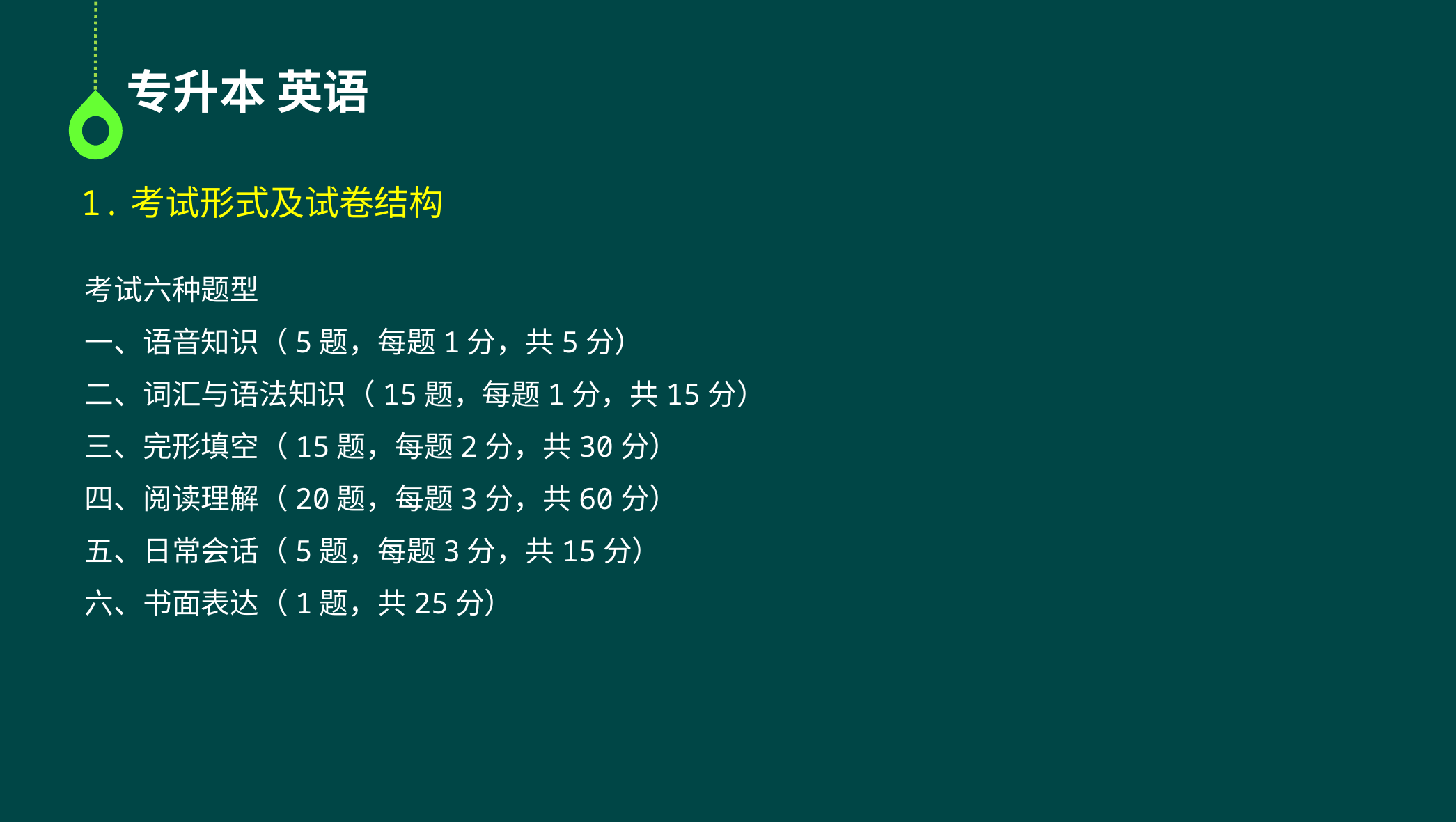

专升本 英语
1.考试形式及试卷结构
考试六种题型
一、语音知识（5题，每题1分，共5分）
二、词汇与语法知识（15题，每题1分，共15分）
三、完形填空（15题，每题2分，共30分）
四、阅读理解（20题，每题3分，共60分）
五、日常会话（5题，每题3分，共15分）
六、书面表达（1题，共25分）